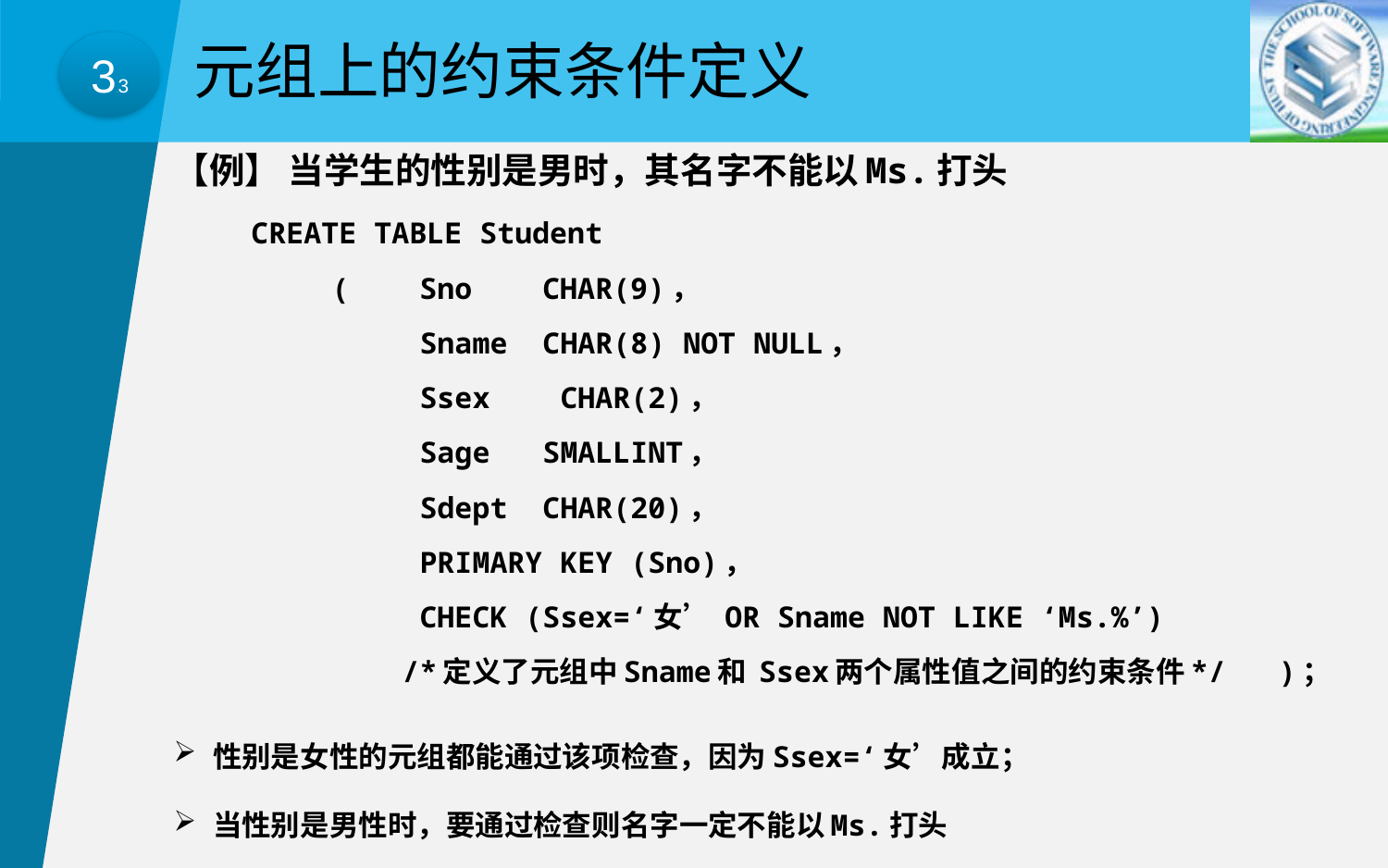

元组上的约束条件定义
3.3
【例】 当学生的性别是男时，其名字不能以Ms.打头
    CREATE TABLE Student
         (    Sno    CHAR(9)，
              Sname  CHAR(8) NOT NULL，
              Ssex    CHAR(2)，
              Sage   SMALLINT，
              Sdept  CHAR(20)，
              PRIMARY KEY (Sno)，
              CHECK (Ssex=‘女’ OR Sname NOT LIKE ‘Ms.%’)
             /*定义了元组中Sname和 Ssex两个属性值之间的约束条件*/   )；
性别是女性的元组都能通过该项检查，因为Ssex=‘女’成立；
当性别是男性时，要通过检查则名字一定不能以Ms.打头